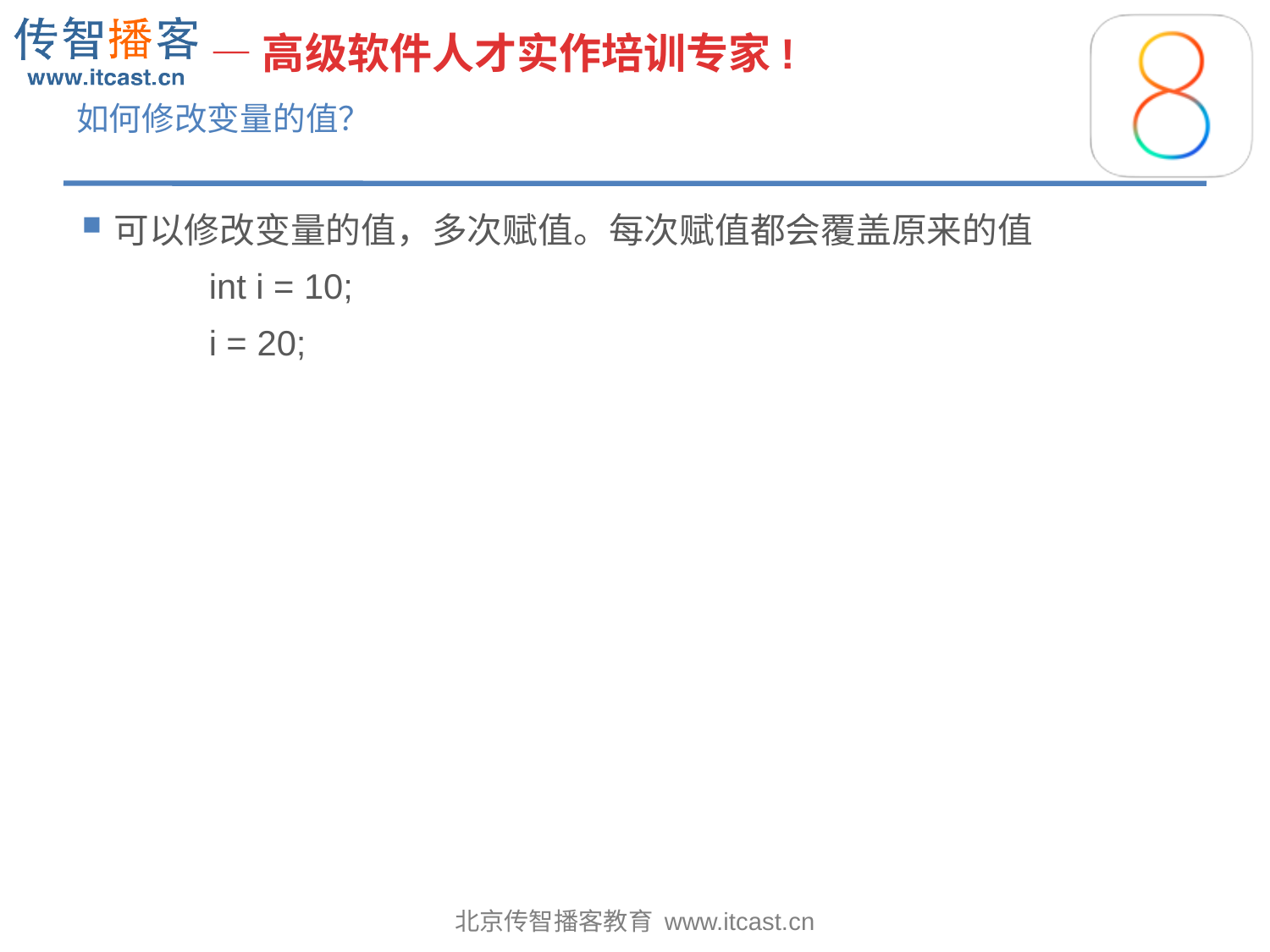

# 如何修改变量的值？
可以修改变量的值，多次赋值。每次赋值都会覆盖原来的值
	int i = 10;
	i = 20;